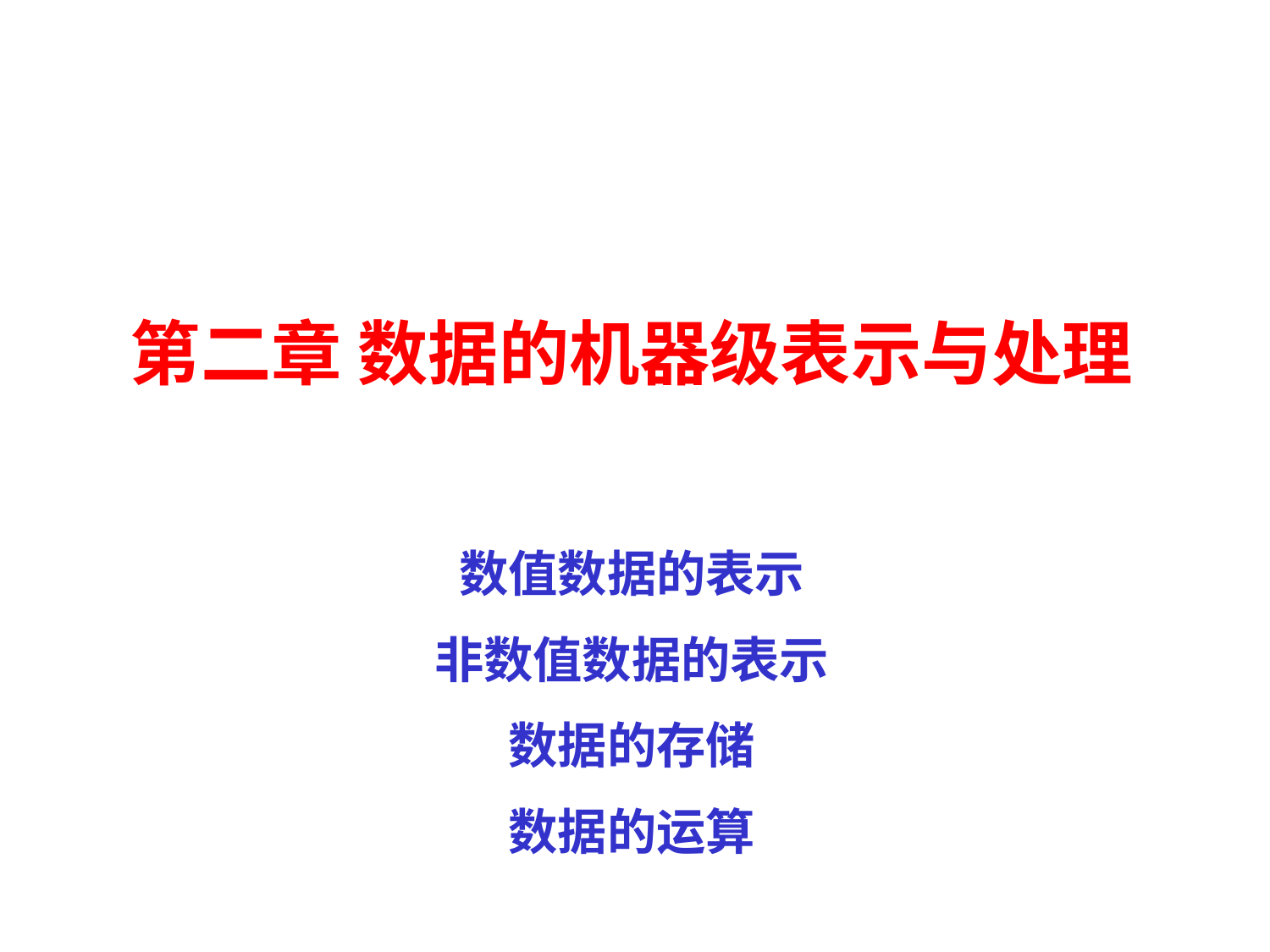

# 第二章 数据的机器级表示与处理 数值数据的表示 非数值数据的表示 数据的存储 数据的运算